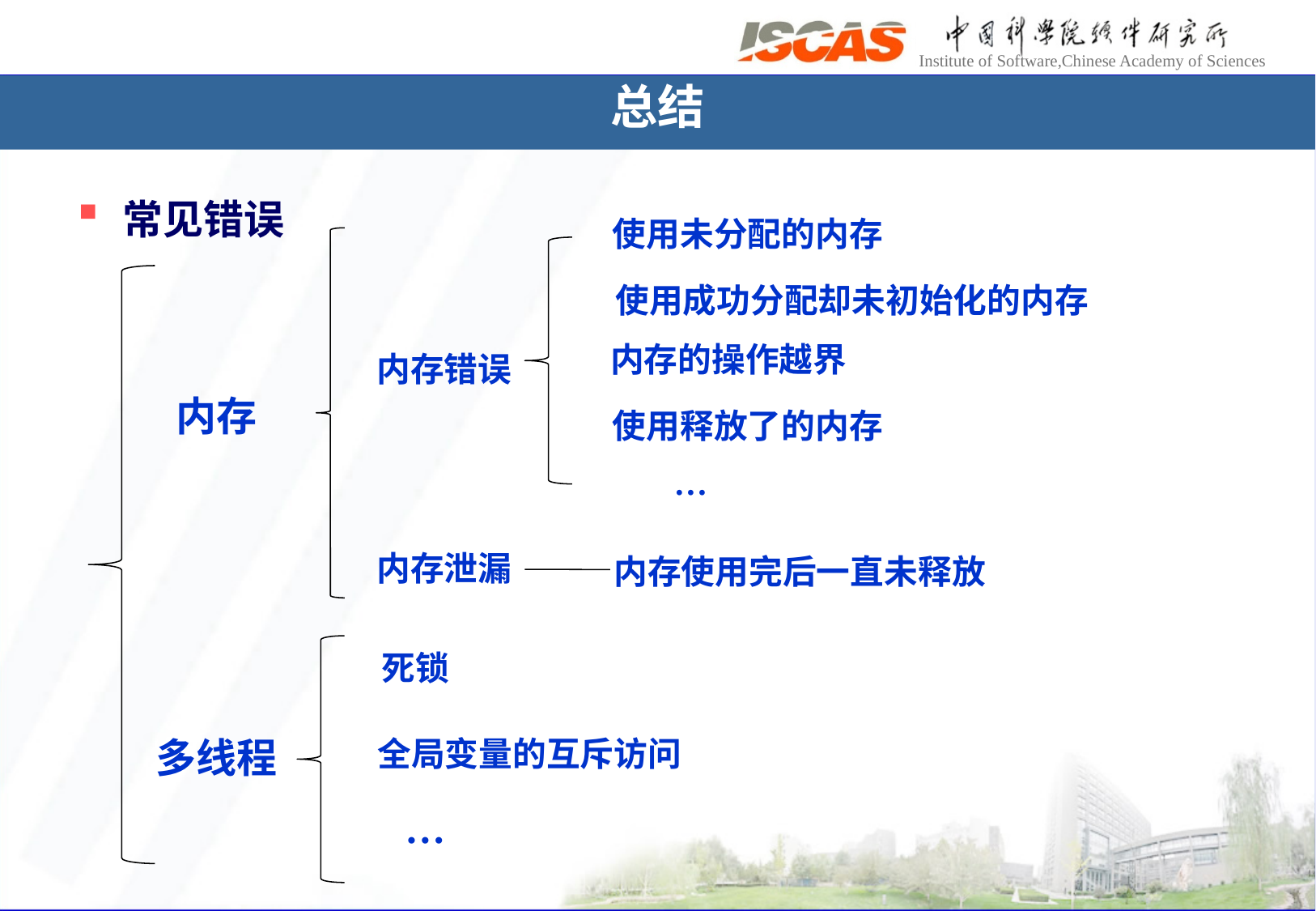

总结
常见错误

使用未分配的内存

使用成功分配却未初始化的内存
内存的操作越界
内存错误
内存
使用释放了的内存
…
内存泄漏
内存使用完后一直未释放

死锁
多线程
全局变量的互斥访问
…